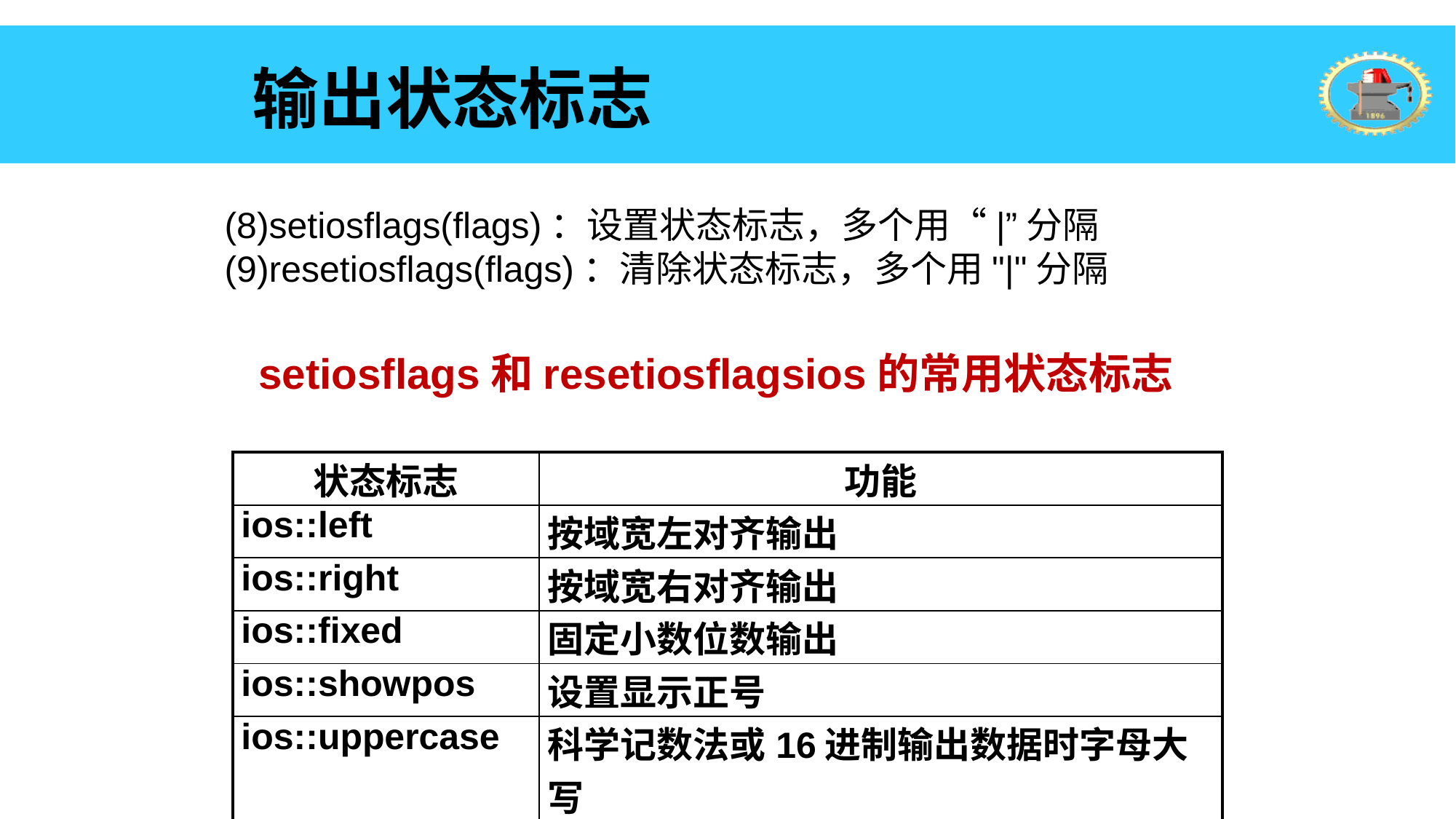

输出状态标志
(8)setiosflags(flags)：设置状态标志，多个用“|”分隔
(9)resetiosflags(flags)：清除状态标志，多个用"|"分隔
setiosflags和resetiosflagsios的常用状态标志
| 状态标志 | 功能 |
| --- | --- |
| ios::left | 按域宽左对齐输出 |
| ios::right | 按域宽右对齐输出 |
| ios::fixed | 固定小数位数输出 |
| ios::showpos | 设置显示正号 |
| ios::uppercase | 科学记数法或16进制输出数据时字母大写 |
| ios::lowercase | 科学记数法或16进制输出数据时字母小写 |